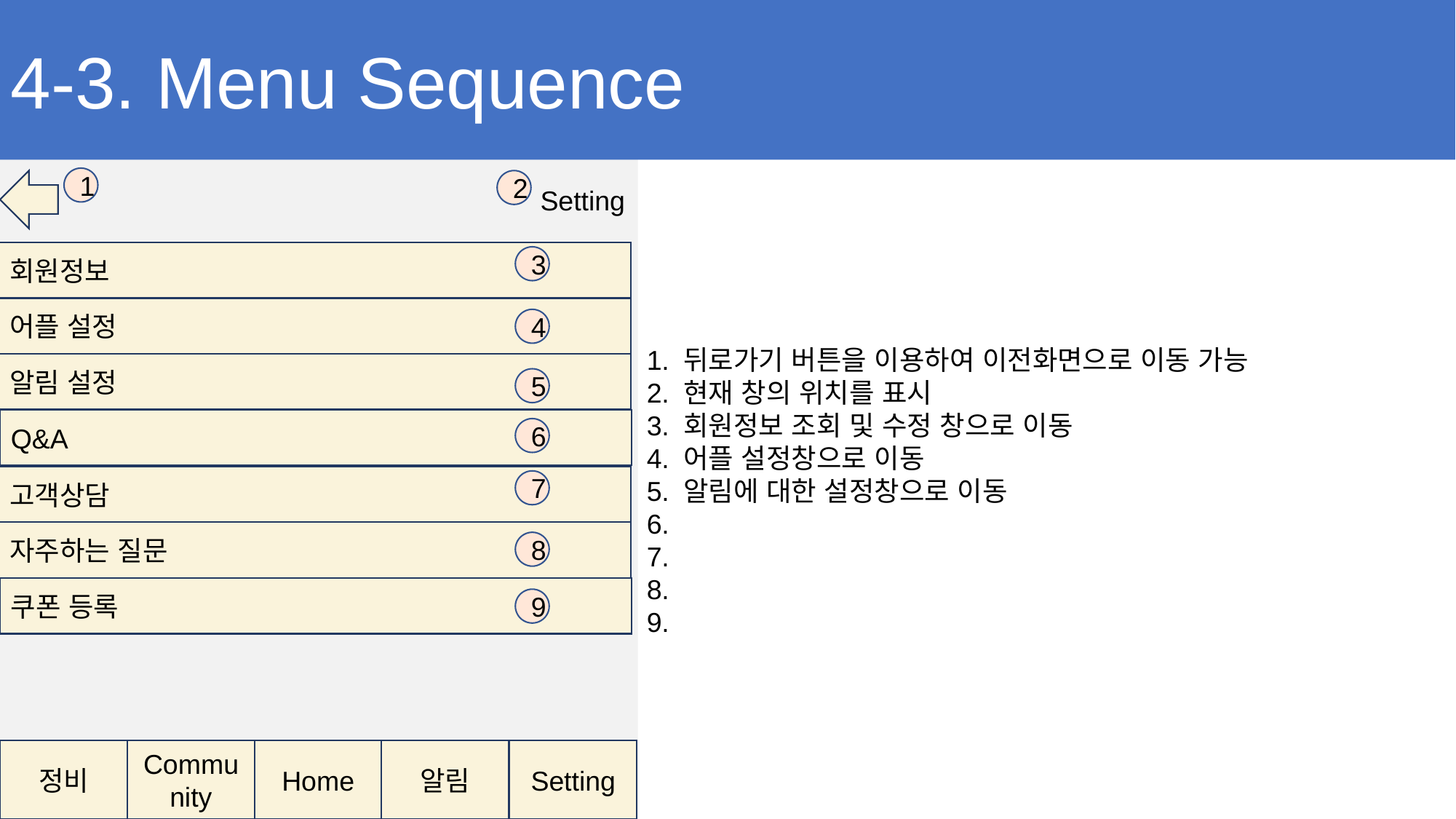

4-3. Menu Sequence

정비
Community
Home
알림
Setting
Setting
1. 뒤로가기 버튼을 이용하여 이전화면으로 이동 가능
2. 현재 창의 위치를 표시
3. 회원정보 조회 및 수정 창으로 이동
4. 어플 설정창으로 이동
5. 알림에 대한 설정창으로 이동
6.
7.
8.
9.
1
2

회원정보
3
어플 설정
4
알림 설정
5
Q&A
6
고객상담
7
자주하는 질문
8
쿠폰 등록
9